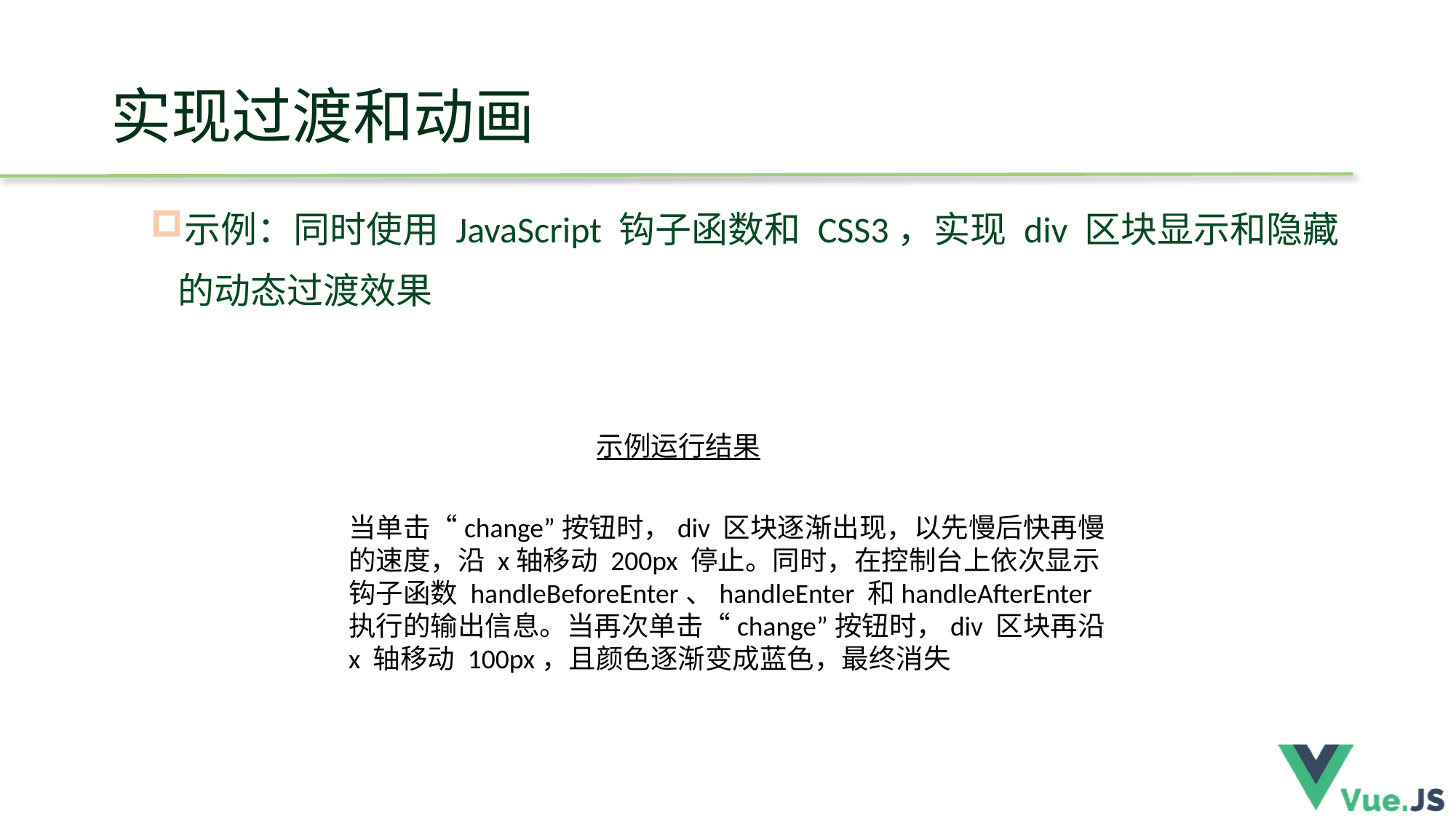

# 实现过渡和动画
示例：同时使用 JavaScript 钩子函数和 CSS3，实现 div 区块显示和隐藏的动态过渡效果
示例运行结果
当单击“change”按钮时，div 区块逐渐出现，以先慢后快再慢的速度，沿 x轴移动 200px 停止。同时，在控制台上依次显示钩子函数 handleBeforeEnter、handleEnter 和handleAfterEnter 执行的输出信息。当再次单击“change”按钮时，div 区块再沿 x 轴移动 100px，且颜色逐渐变成蓝色，最终消失